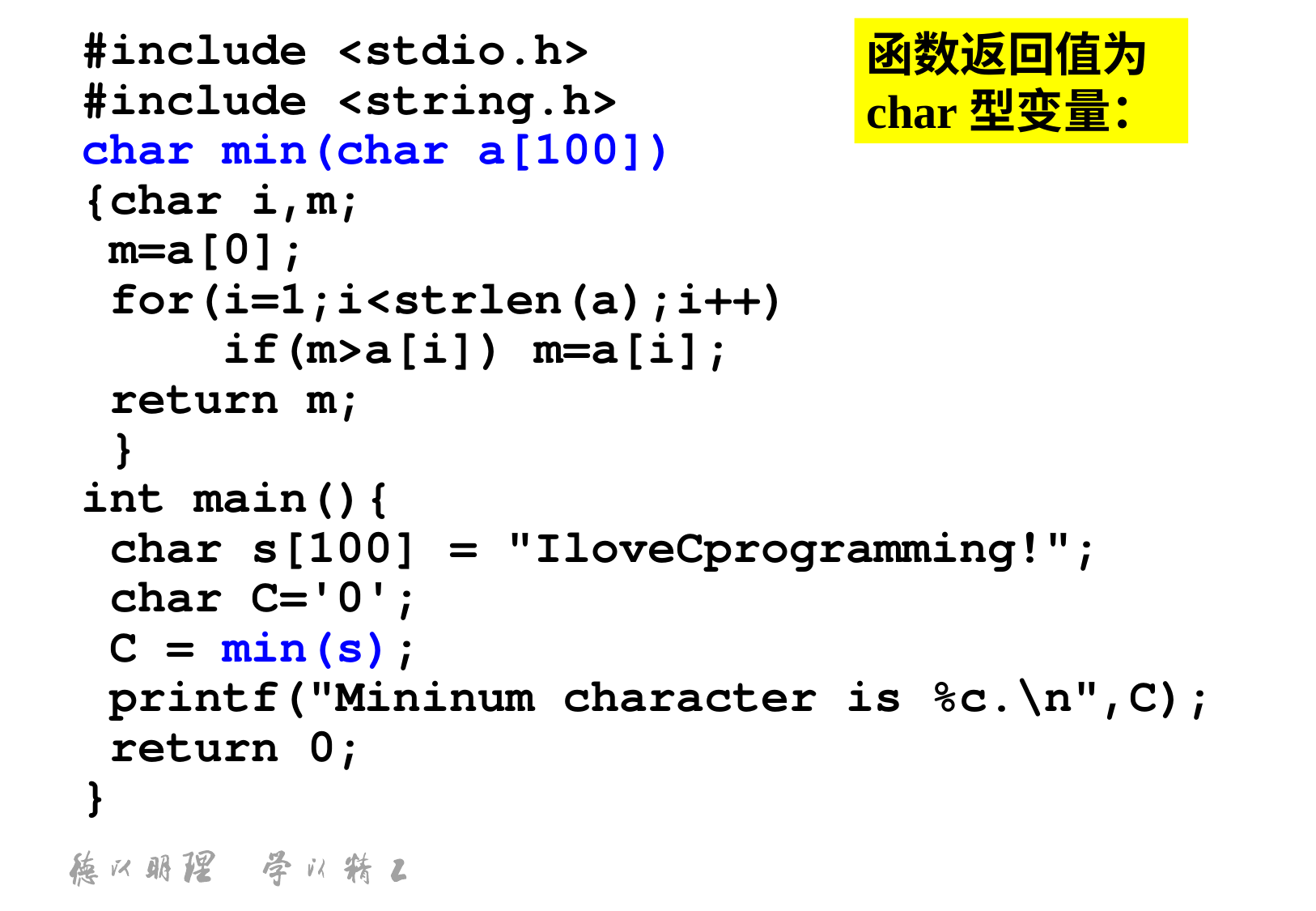

函数返回值为 char型变量：
#include <stdio.h>
#include <string.h>
char min(char a[100])
{char i,m;
 m=a[0];
 for(i=1;i<strlen(a);i++)
     if(m>a[i]) m=a[i];
 return m;
 }
int main(){
 char s[100] = "IloveCprogramming!";
 char C='0';
 C = min(s);
 printf("Mininum character is %c.\n",C);
 return 0;
}

57